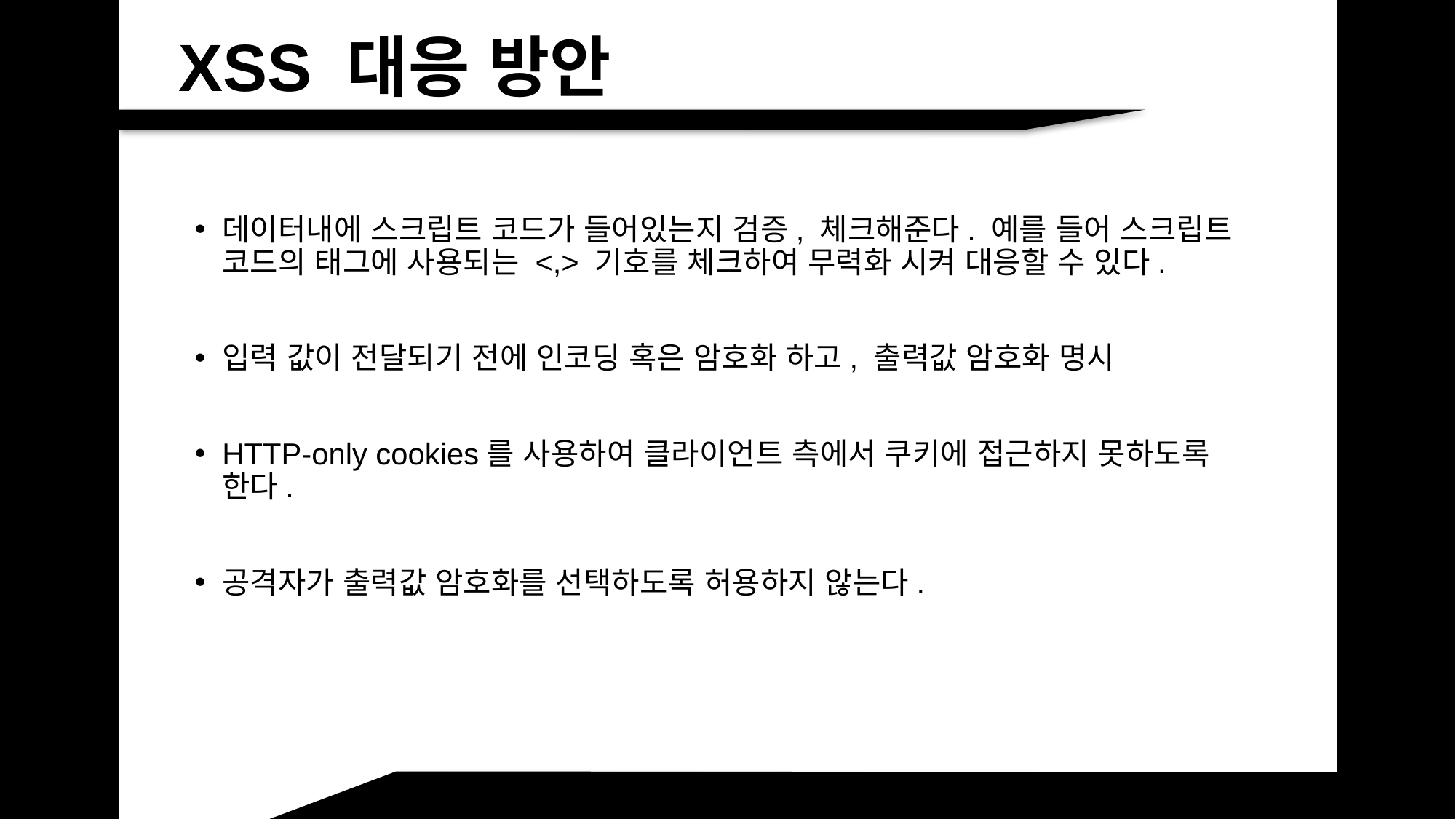

XSS 대응 방안

데이터내에 스크립트 코드가 들어있는지 검증, 체크해준다. 예를 들어 스크립트 코드의 태그에 사용되는 <,> 기호를 체크하여 무력화 시켜 대응할 수 있다.

입력 값이 전달되기 전에 인코딩 혹은 암호화 하고, 출력값 암호화 명시

HTTP-only cookies를 사용하여 클라이언트 측에서 쿠키에 접근하지 못하도록 한다.

공격자가 출력값 암호화를 선택하도록 허용하지 않는다.